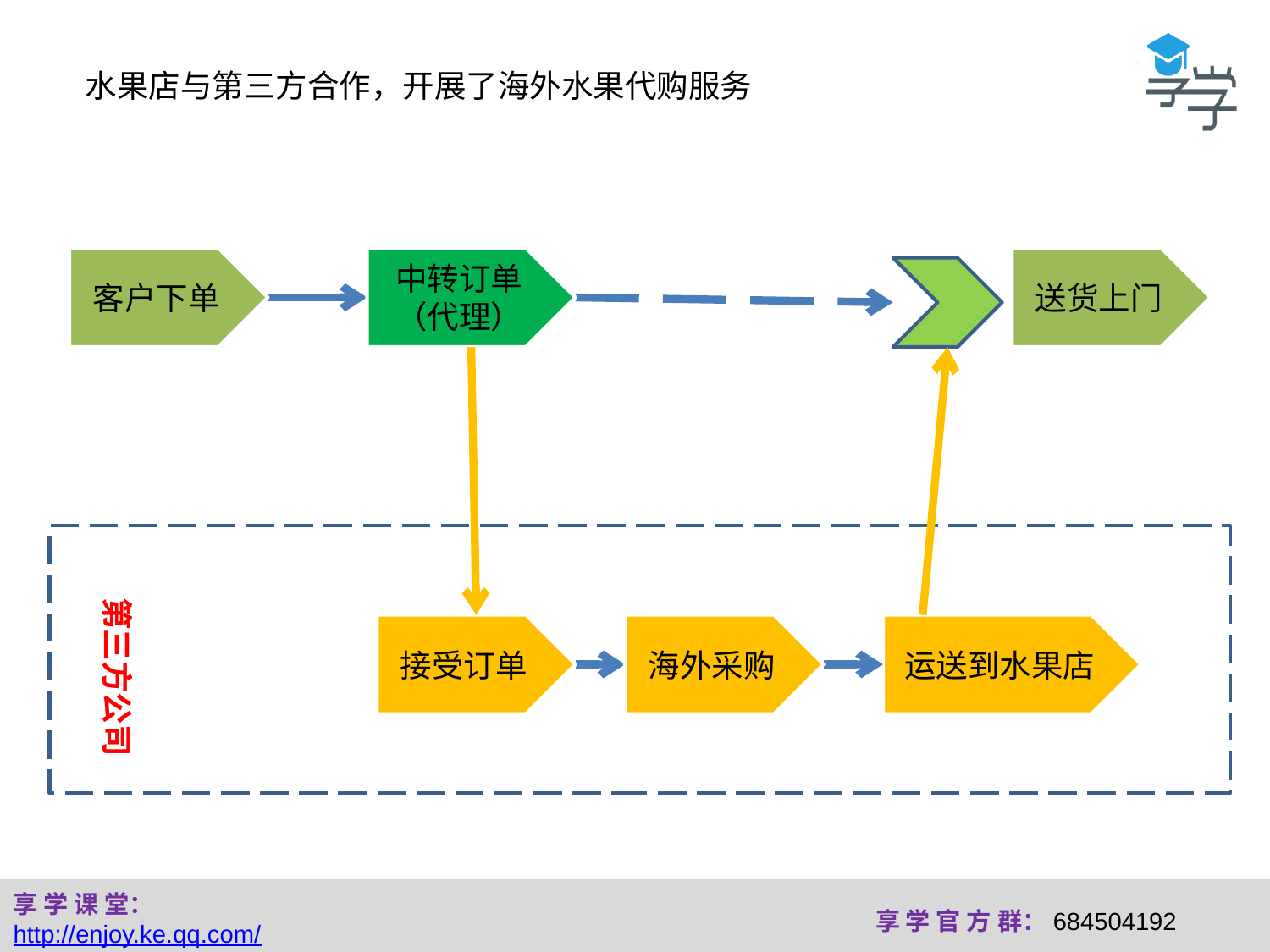

水果店与第三方合作，开展了海外水果代购服务
客户下单
中转订单
（代理）
送货上门

第三方公司
接受订单
海外采购
运送到水果店